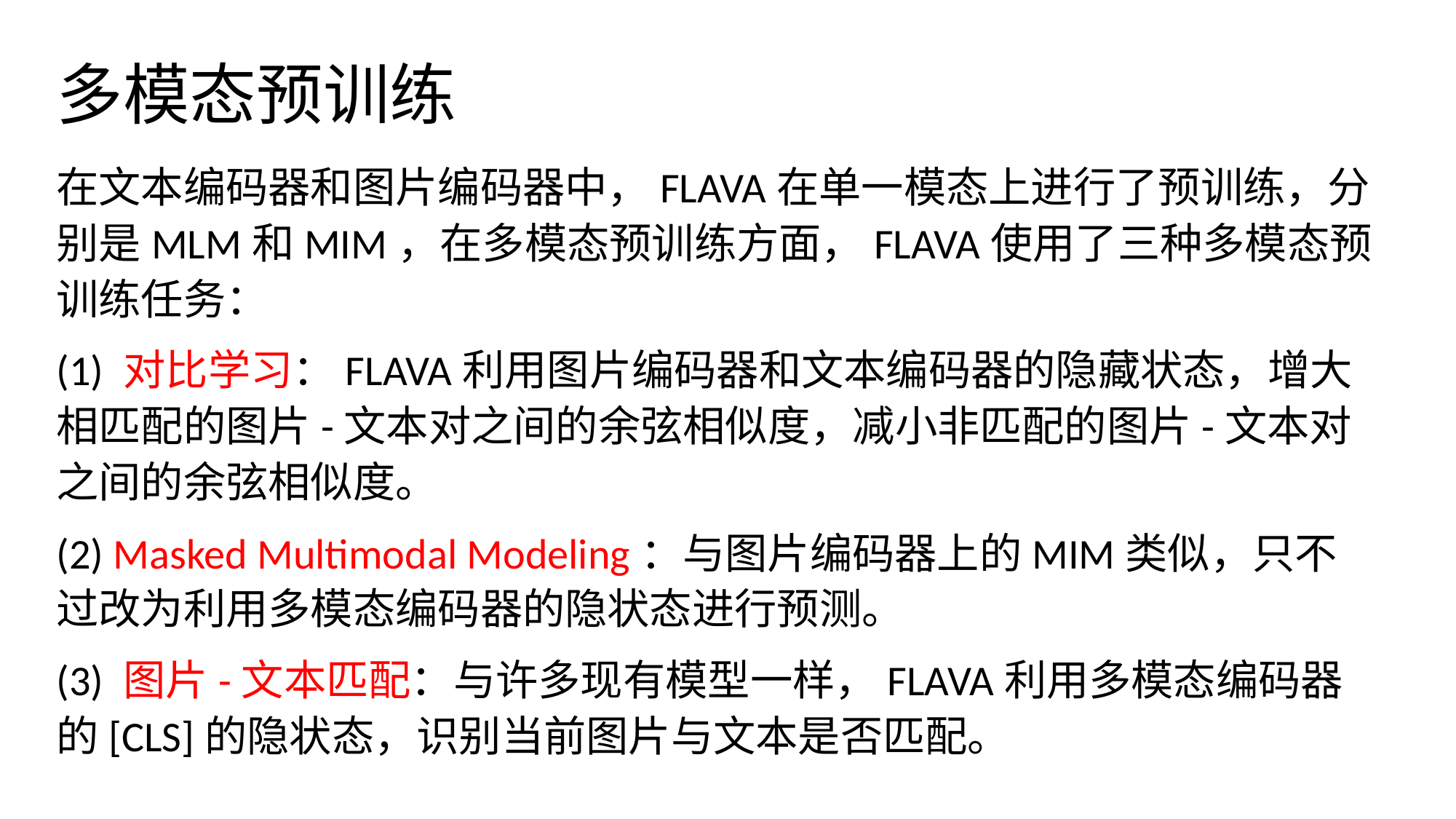

# 多模态预训练
在文本编码器和图片编码器中，FLAVA在单一模态上进行了预训练，分别是MLM和MIM，在多模态预训练方面，FLAVA使用了三种多模态预训练任务：
(1) 对比学习：FLAVA利用图片编码器和文本编码器的隐藏状态，增大相匹配的图片-文本对之间的余弦相似度，减小非匹配的图片-文本对之间的余弦相似度。
(2) Masked Multimodal Modeling：与图片编码器上的MIM类似，只不过改为利用多模态编码器的隐状态进行预测。
(3) 图片-文本匹配：与许多现有模型一样，FLAVA利用多模态编码器的[CLS]的隐状态，识别当前图片与文本是否匹配。